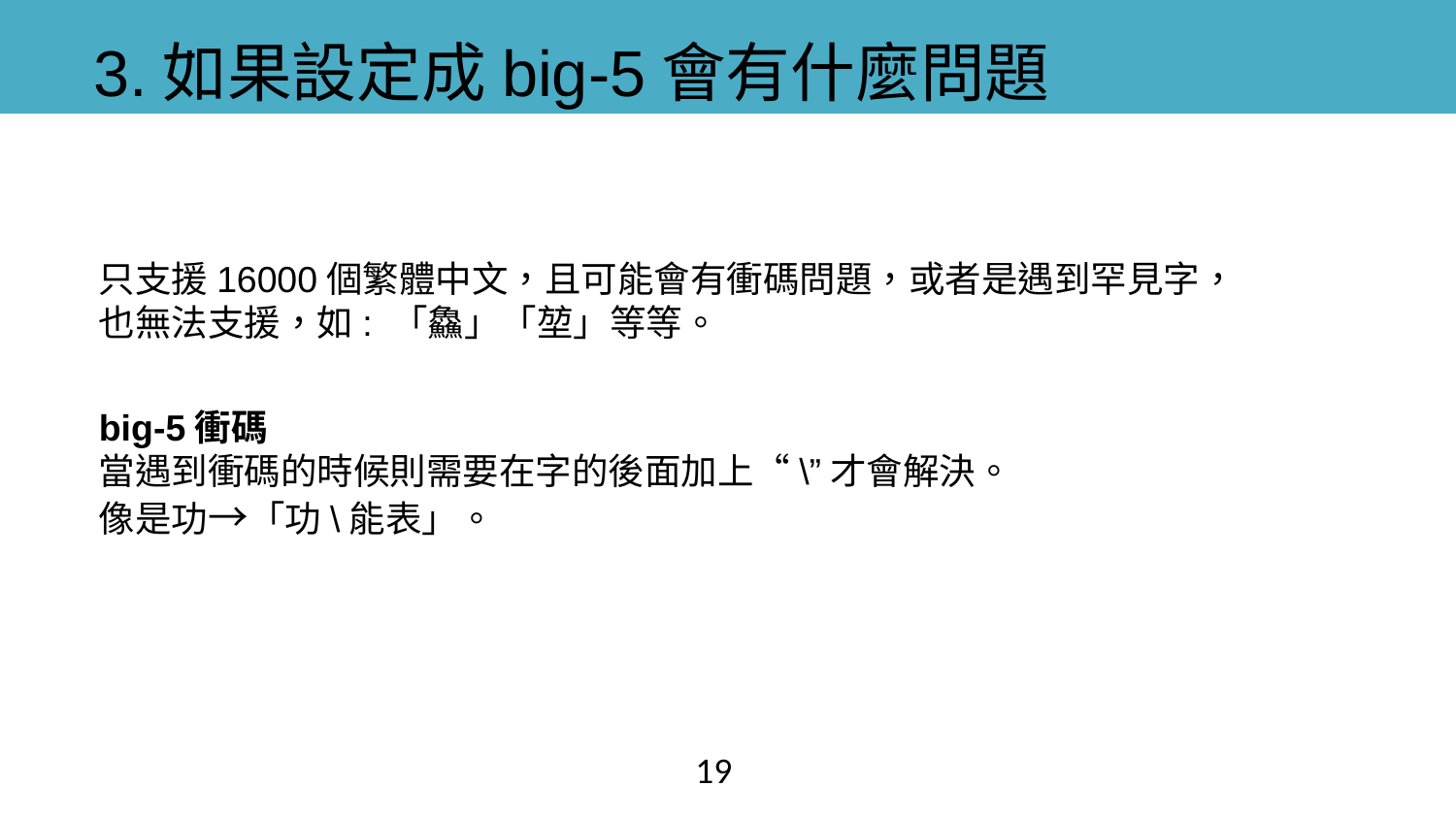

3.如果設定成big-5會有什麼問題

只支援16000個繁體中文，且可能會有衝碼問題，或者是遇到罕見字，也無法支援，如: 「鱻」「堃」等等。
big-5衝碼
當遇到衝碼的時候則需要在字的後面加上“\”才會解決。
像是功→「功\能表」。
19